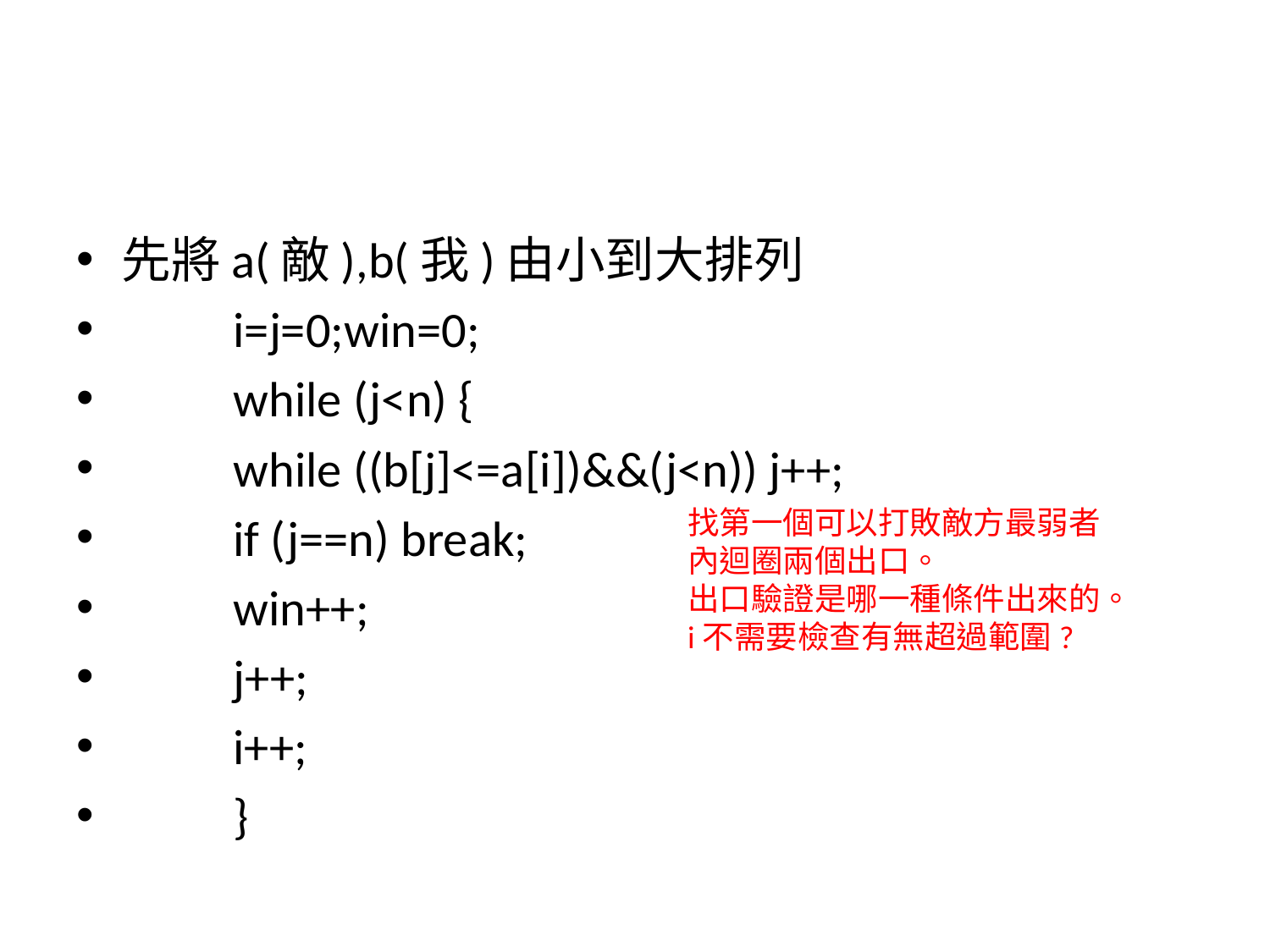

#
先將a(敵),b(我)由小到大排列
	i=j=0;win=0;
	while (j<n) {
		while ((b[j]<=a[i])&&(j<n)) j++;
		if (j==n) break;
		win++;
		j++;
		i++;
	}

找第一個可以打敗敵方最弱者
內迴圈兩個出口。
出口驗證是哪一種條件出來的。
i不需要檢查有無超過範圍?